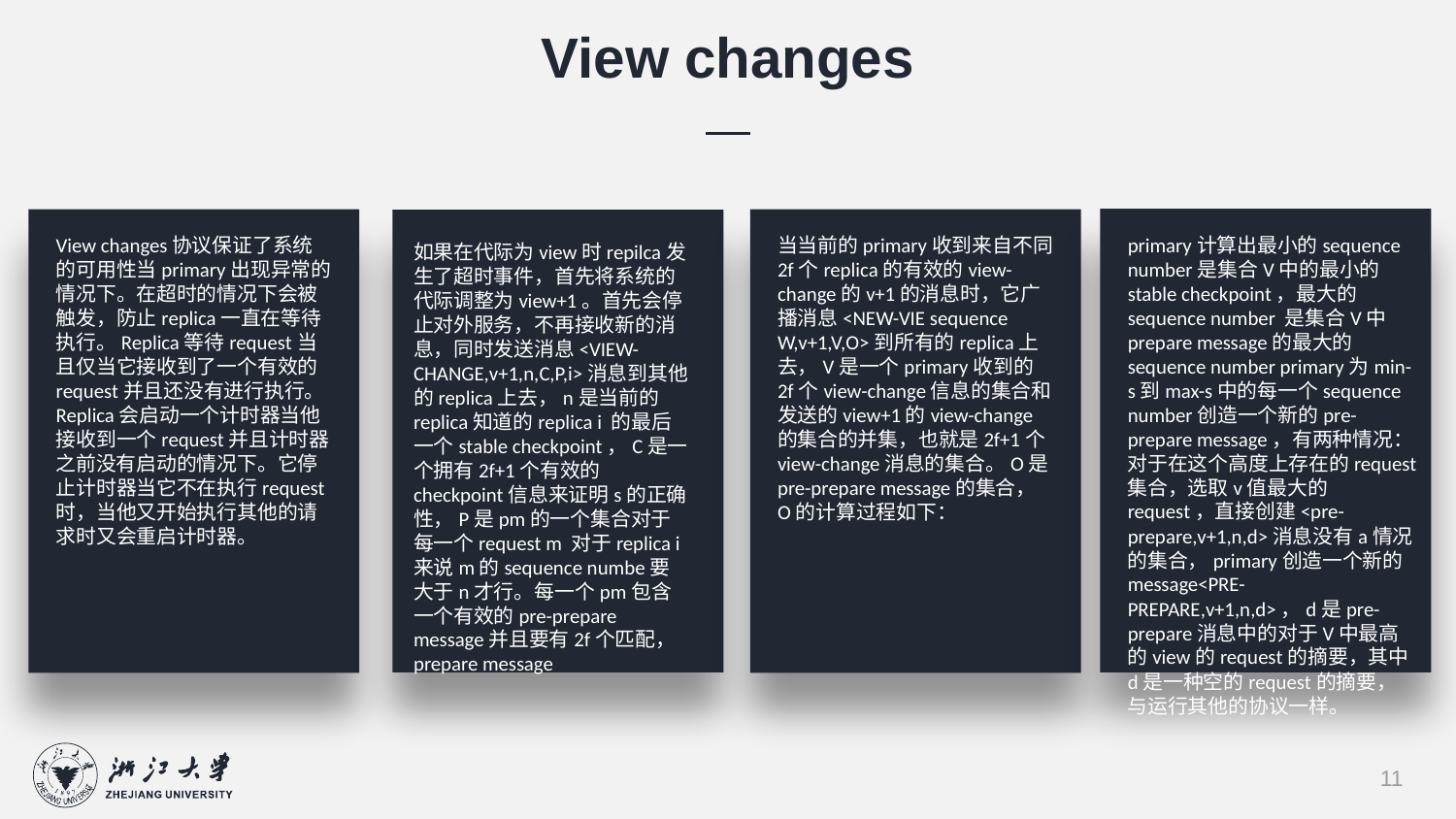

View changes

primary计算出最小的sequence number是集合V中的最小的stable checkpoint，最大的sequence number 是集合V中prepare message的最大的sequence number primary为min-s到max-s中的每一个sequence number创造一个新的pre-prepare message，有两种情况：对于在这个高度上存在的request集合，选取v值最大的request，直接创建<pre-prepare,v+1,n,d>消息没有a情况的集合，primary创造一个新的message<PRE-PREPARE,v+1,n,d>，d是pre-prepare消息中的对于V中最高的view的request的摘要，其中d是一种空的request的摘要，与运行其他的协议一样。
当当前的primary收到来自不同2f个replica的有效的view-change的v+1的消息时，它广播消息<NEW-VIE sequence W,v+1,V,O>到所有的replica上去，V是一个primary收到的2f个view-change信息的集合和发送的view+1的view-change的集合的并集，也就是2f+1个view-change消息的集合。O是pre-prepare message的集合，O的计算过程如下：
View changes协议保证了系统的可用性当primary出现异常的情况下。在超时的情况下会被触发，防止replica一直在等待执行。Replica等待request当且仅当它接收到了一个有效的request并且还没有进行执行。Replica会启动一个计时器当他接收到一个request并且计时器之前没有启动的情况下。它停止计时器当它不在执行request时，当他又开始执行其他的请求时又会重启计时器。
如果在代际为view时repilca发生了超时事件，首先将系统的代际调整为view+1。首先会停止对外服务，不再接收新的消息，同时发送消息<VIEW-CHANGE,v+1,n,C,P,i>消息到其他的replica上去，n是当前的replica知道的replica i 的最后一个stable checkpoint，C是一个拥有2f+1个有效的checkpoint信息来证明s的正确性，P是pm的一个集合对于每一个request m 对于replica i 来说m的sequence numbe要大于n才行。每一个pm包含一个有效的pre-prepare message并且要有2f个匹配，prepare message
11